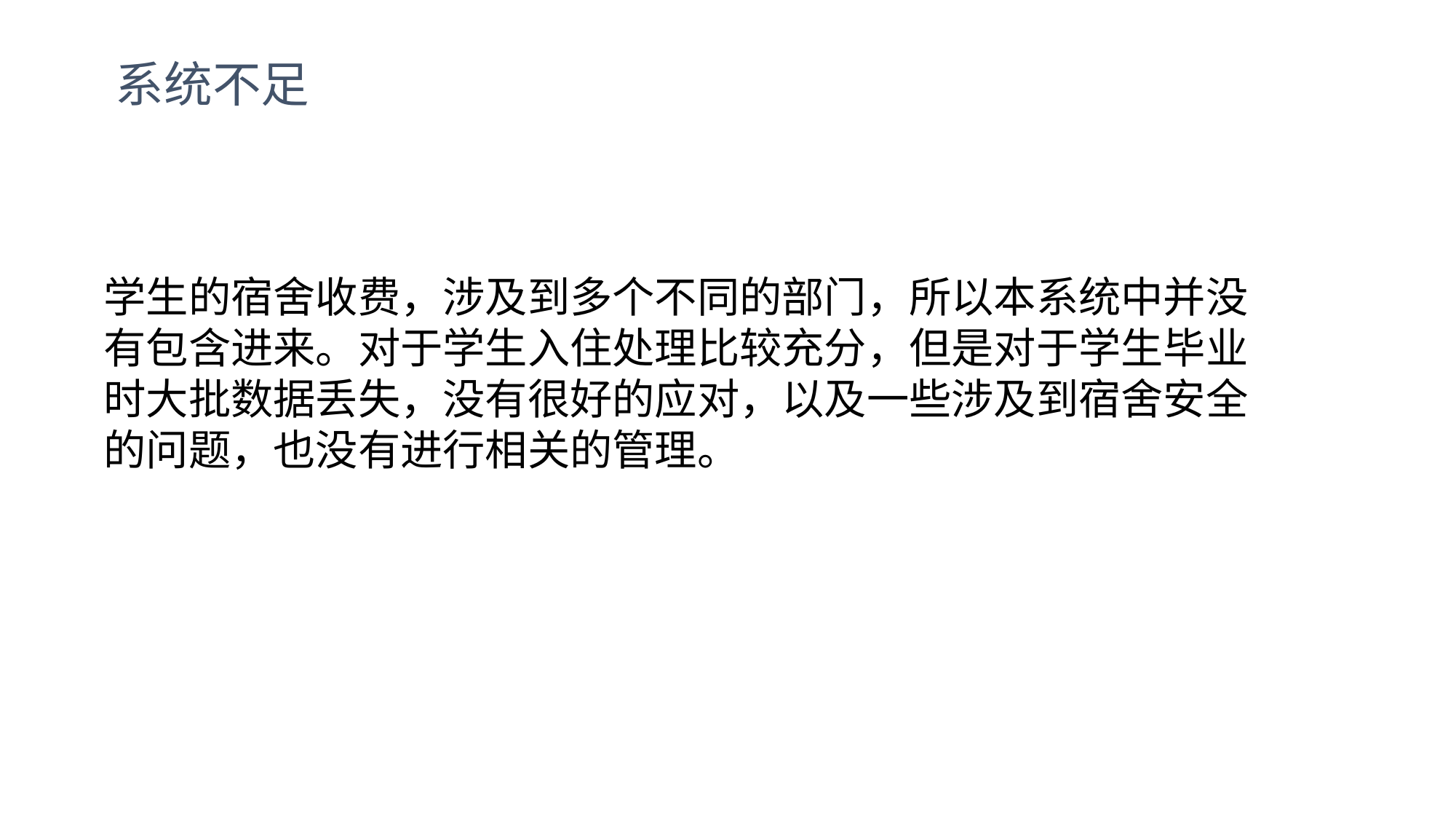

系统不足
学生的宿舍收费，涉及到多个不同的部门，所以本系统中并没有包含进来。对于学生入住处理比较充分，但是对于学生毕业时大批数据丢失，没有很好的应对，以及一些涉及到宿舍安全的问题，也没有进行相关的管理。